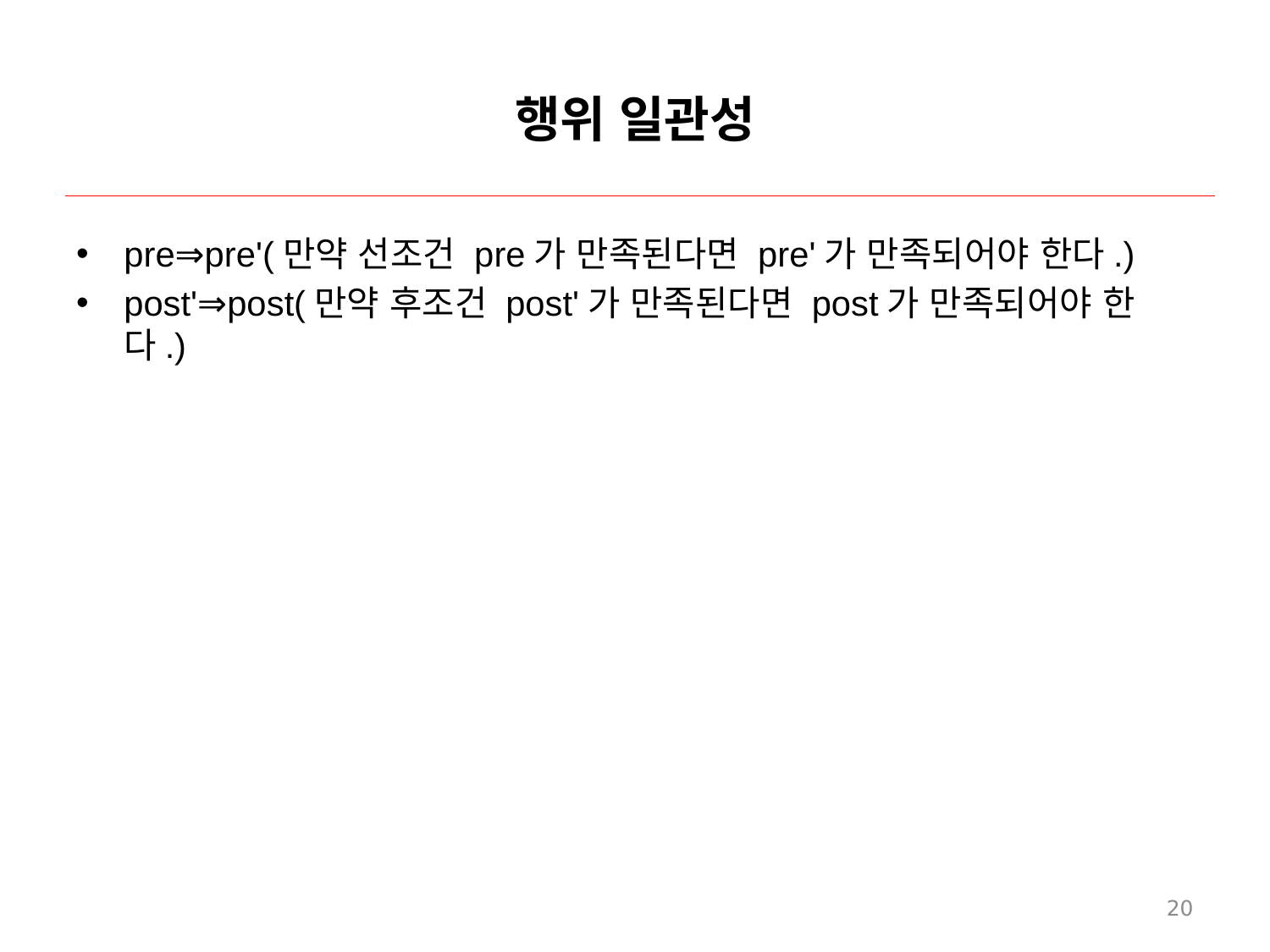

# 행위 일관성

pre⇒pre'(만약 선조건 pre가 만족된다면 pre'가 만족되어야 한다.)
post'⇒post(만약 후조건 post'가 만족된다면 post가 만족되어야 한다.)
20